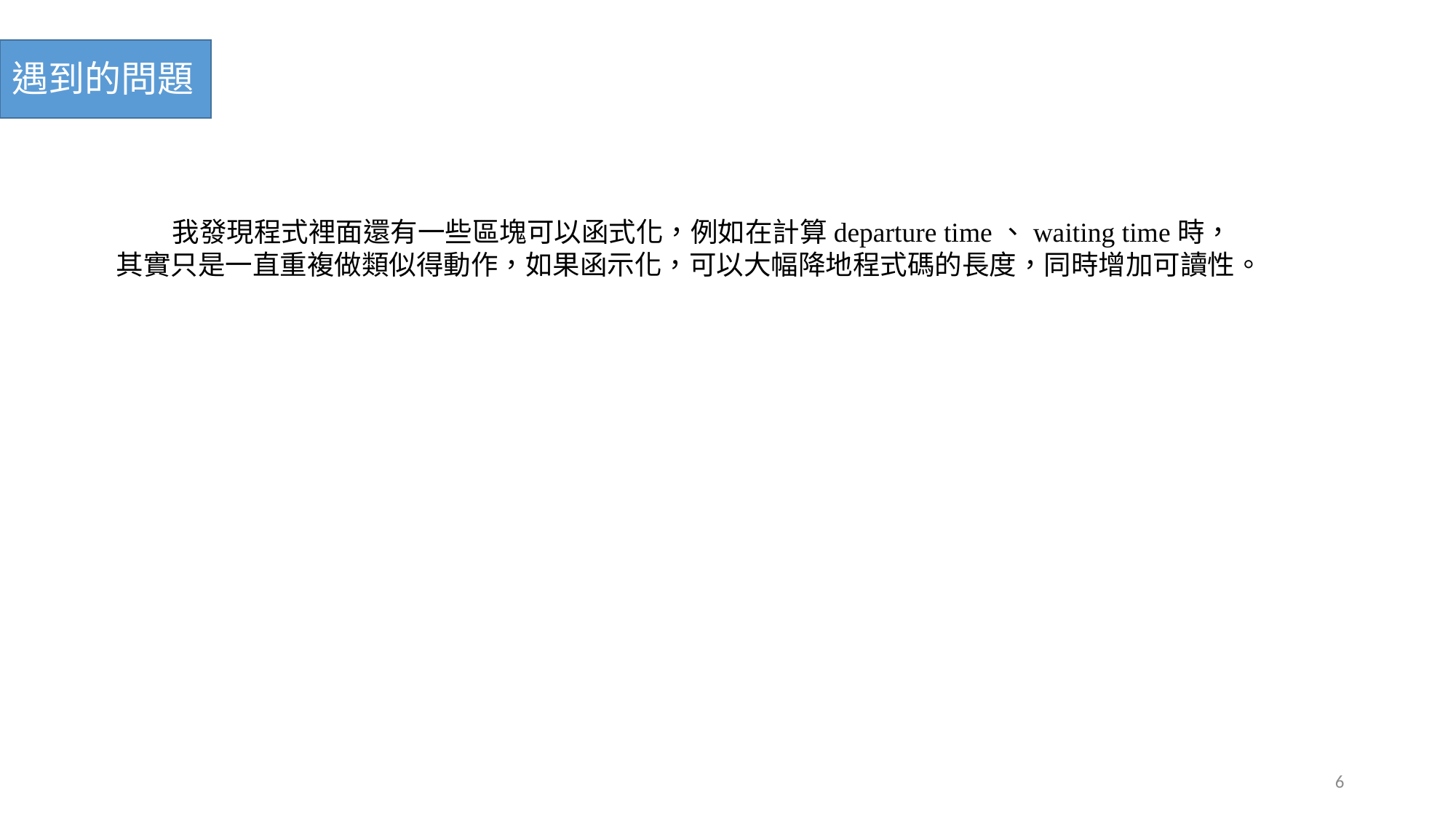

遇到的問題
        我發現程式裡面還有一些區塊可以函式化，例如在計算departure time、waiting time時，其實只是一直重複做類似得動作，如果函示化，可以大幅降地程式碼的長度，同時增加可讀性。
6